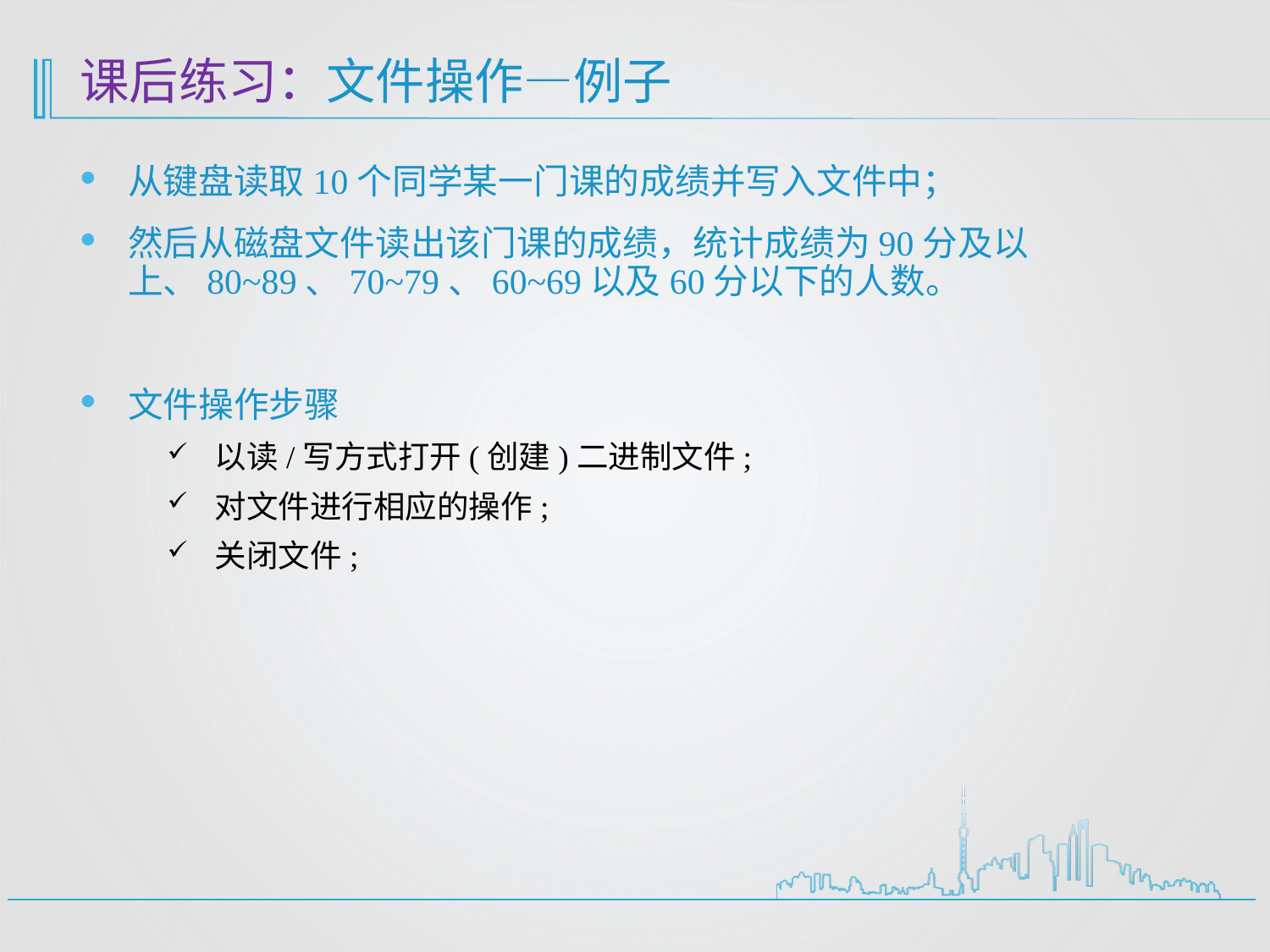

# 课后练习：文件操作—例子
从键盘读取10个同学某一门课的成绩并写入文件中；
然后从磁盘文件读出该门课的成绩，统计成绩为90分及以上、80~89、70~79、60~69以及60分以下的人数。

文件操作步骤
以读/写方式打开(创建)二进制文件;
对文件进行相应的操作;
关闭文件;